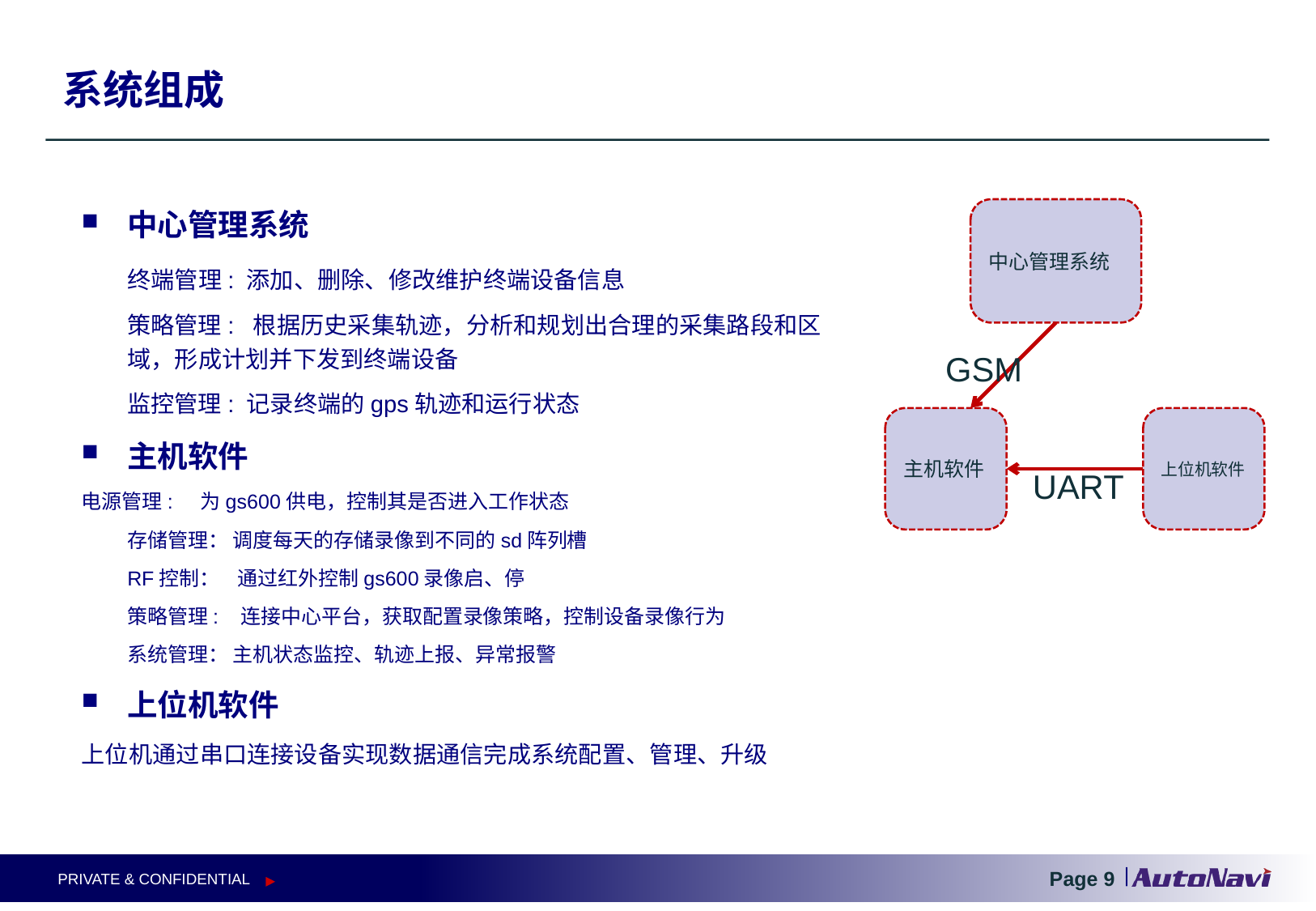

# 系统组成

中心管理系统
	终端管理: 添加、删除、修改维护终端设备信息
	策略管理:  根据历史采集轨迹，分析和规划出合理的采集路段和区域，形成计划并下发到终端设备
	监控管理: 记录终端的gps轨迹和运行状态
主机软件
电源管理:    为gs600供电，控制其是否进入工作状态
	存储管理： 调度每天的存储录像到不同的sd阵列槽
	RF控制：    通过红外控制gs600录像启、停
	策略管理:   连接中心平台，获取配置录像策略，控制设备录像行为
	系统管理： 主机状态监控、轨迹上报、异常报警
上位机软件
上位机通过串口连接设备实现数据通信完成系统配置、管理、升级
中心管理系统
GSM
主机软件
上位机软件
UART